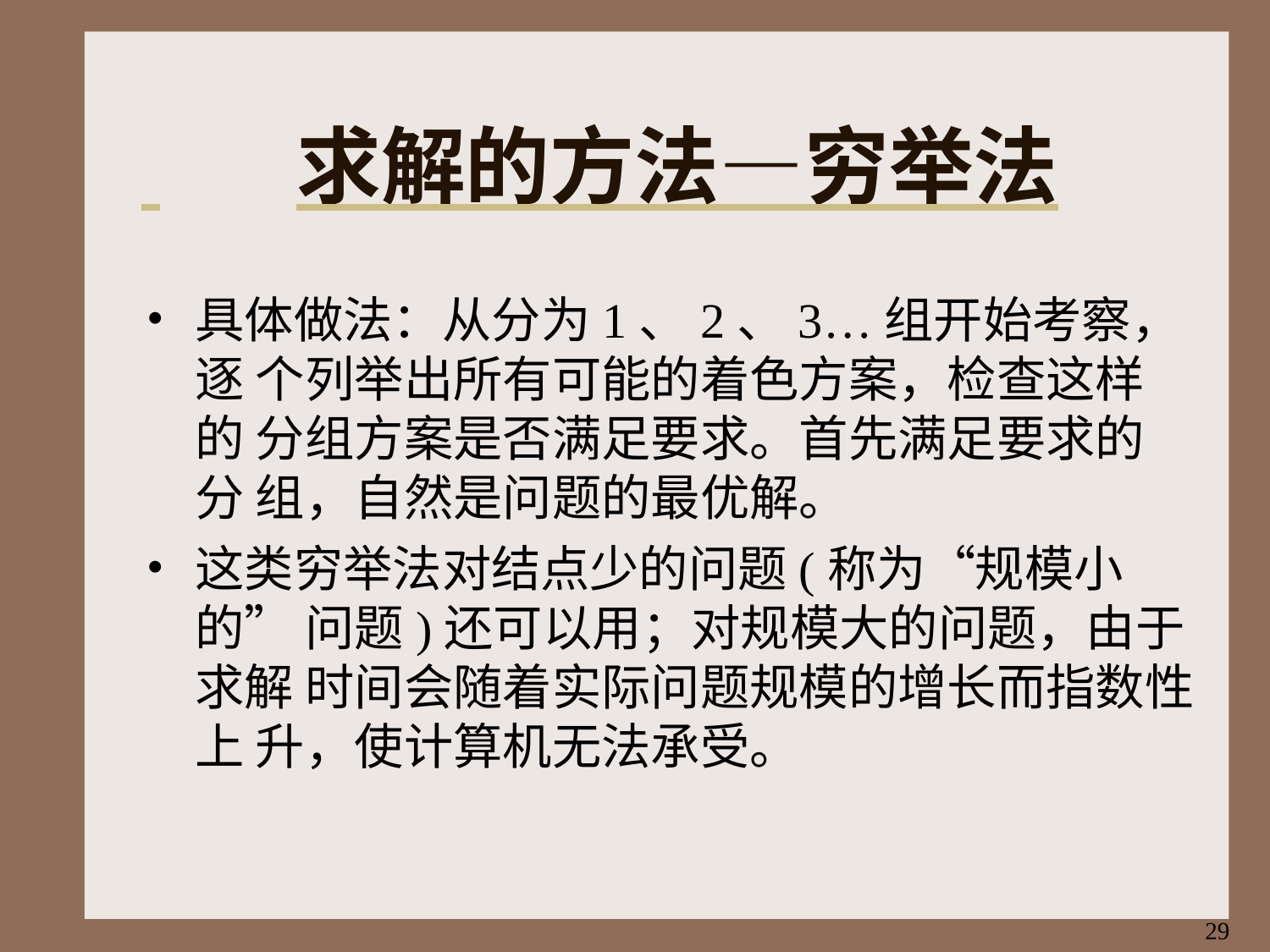

# 求解的方法—穷举法
具体做法：从分为1、2、3…组开始考察，逐 个列举出所有可能的着色方案，检查这样的 分组方案是否满足要求。首先满足要求的分 组，自然是问题的最优解。
这类穷举法对结点少的问题(称为“规模小的” 问题)还可以用；对规模大的问题，由于求解 时间会随着实际问题规模的增长而指数性上 升，使计算机无法承受。
29